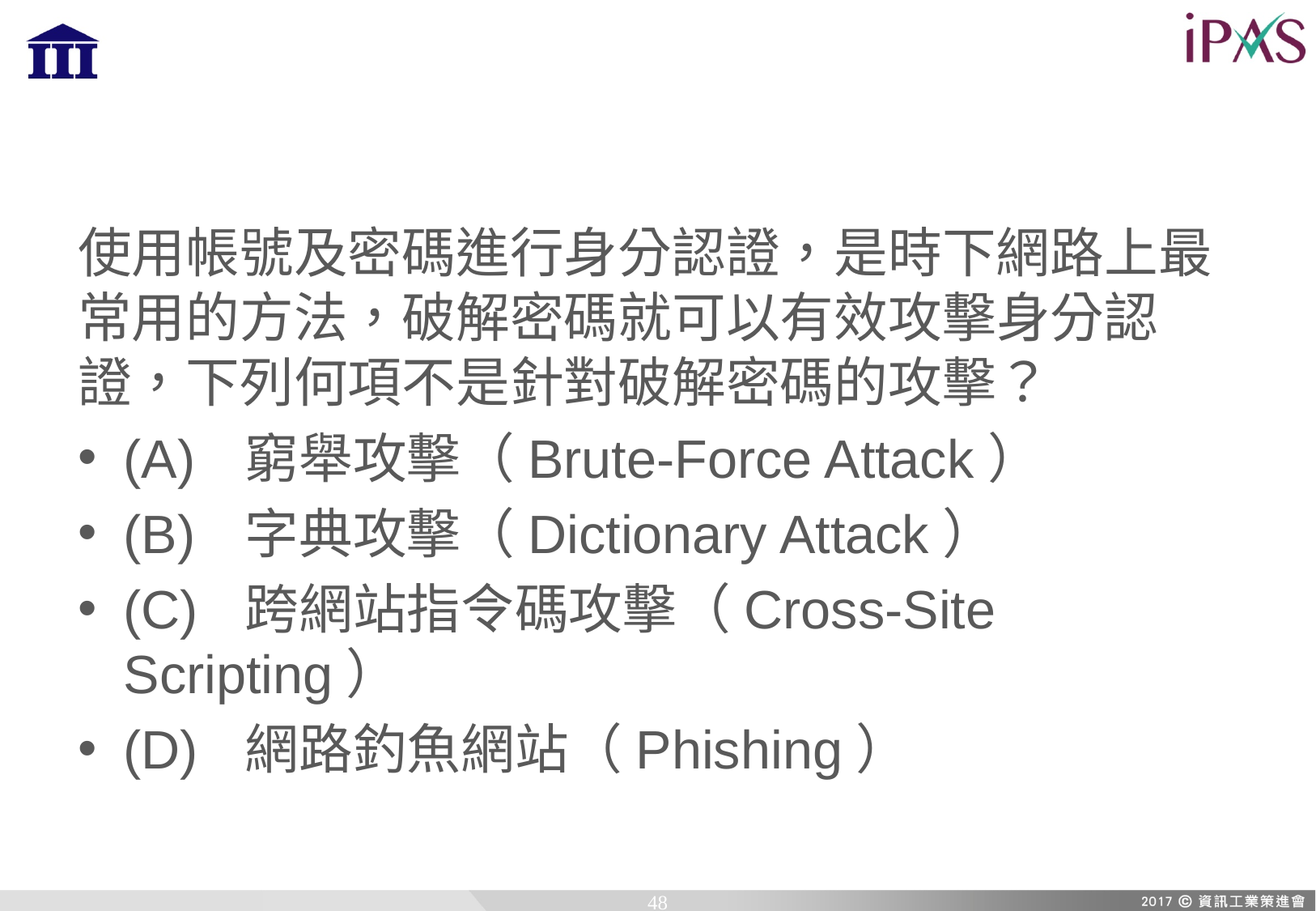

使用帳號及密碼進行身分認證，是時下網路上最常用的方法，破解密碼就可以有效攻擊身分認證，下列何項不是針對破解密碼的攻擊？
(A)	窮舉攻擊（Brute-Force Attack）
(B)	字典攻擊（Dictionary Attack）
(C)	跨網站指令碼攻擊（Cross-Site Scripting）
(D)	網路釣魚網站（Phishing）
48